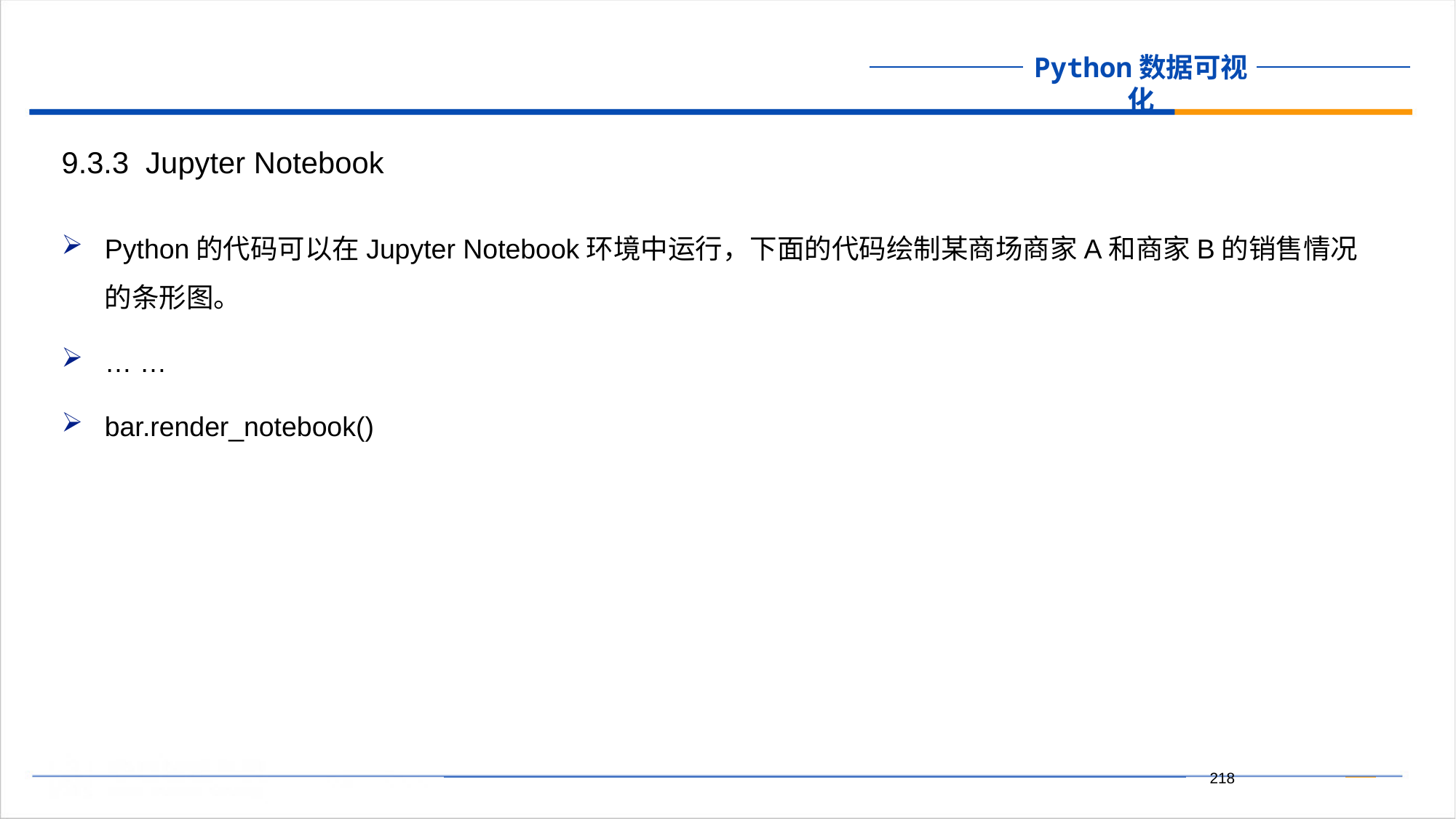

9.3.3  Jupyter Notebook
Python的代码可以在Jupyter Notebook环境中运行，下面的代码绘制某商场商家A和商家B的销售情况的条形图。
… …
bar.render_notebook()